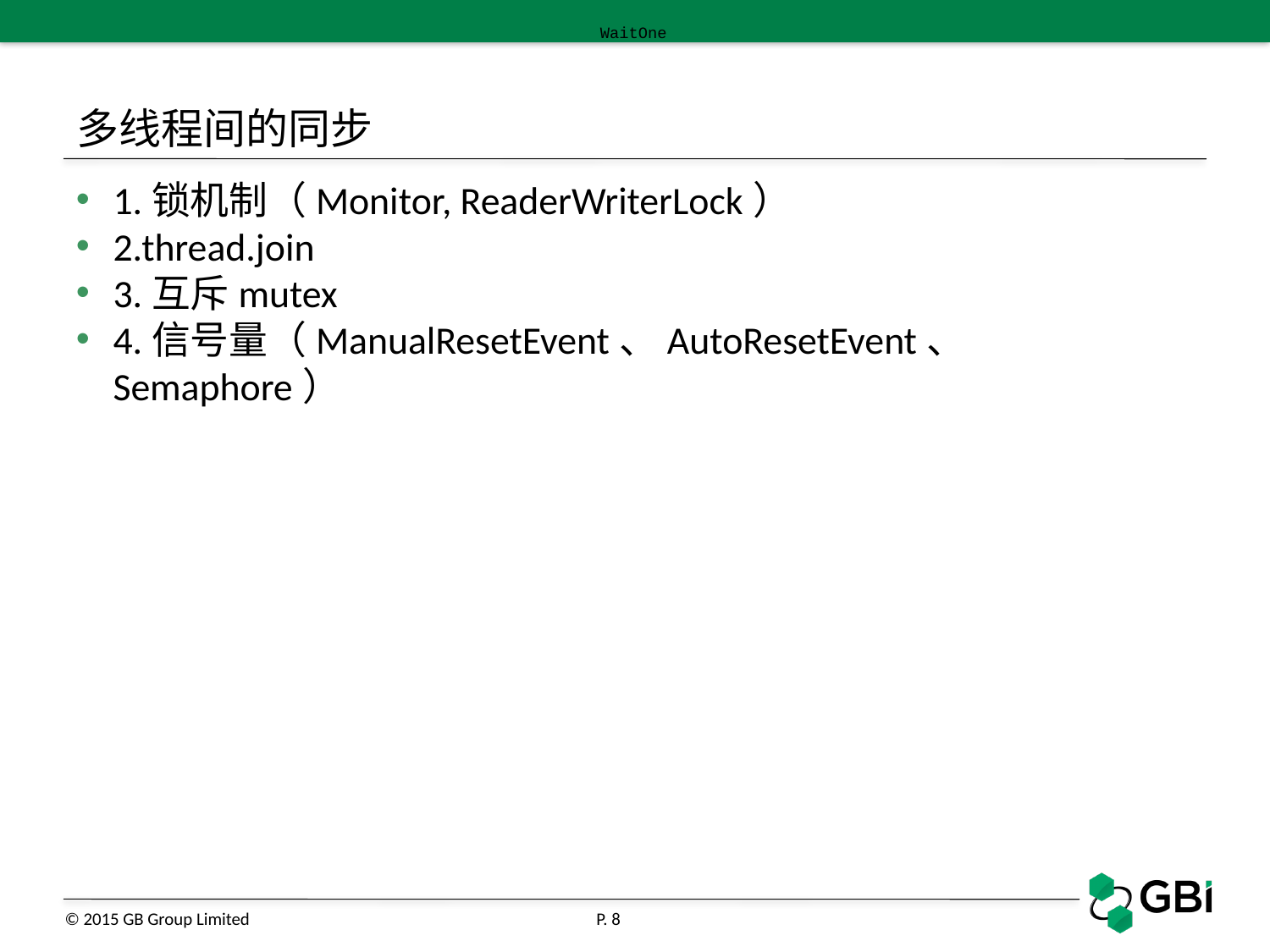

WaitOne
# 多线程间的同步
1.锁机制（Monitor, ReaderWriterLock）
2.thread.join
3.互斥mutex
4.信号量（ManualResetEvent、AutoResetEvent、 Semaphore）